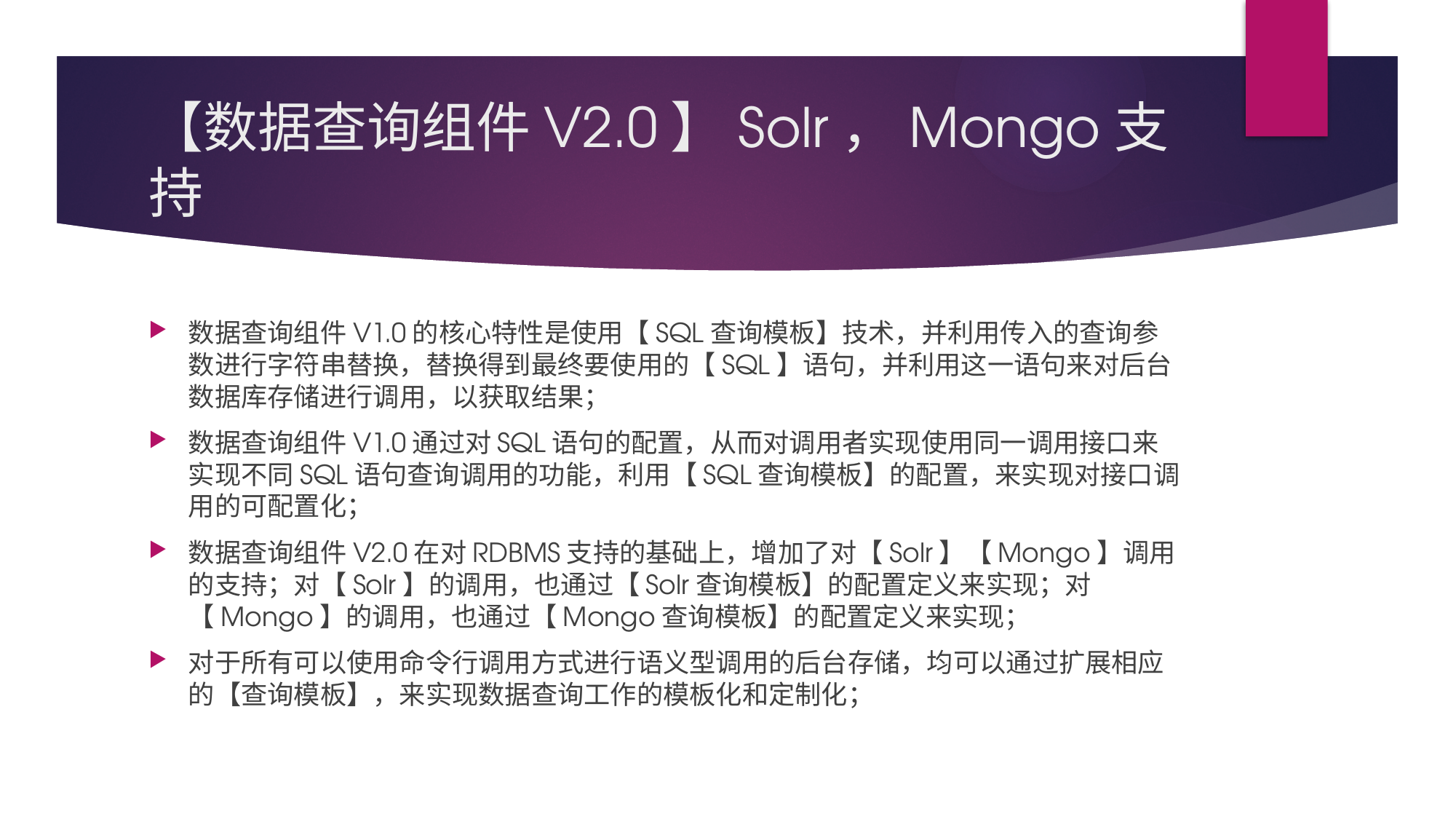

# 【数据查询组件V2.0】Solr，Mongo支持
数据查询组件V1.0的核心特性是使用【SQL查询模板】技术，并利用传入的查询参数进行字符串替换，替换得到最终要使用的【SQL】语句，并利用这一语句来对后台数据库存储进行调用，以获取结果；
数据查询组件V1.0通过对SQL语句的配置，从而对调用者实现使用同一调用接口来实现不同SQL语句查询调用的功能，利用【SQL查询模板】的配置，来实现对接口调用的可配置化；
数据查询组件V2.0在对RDBMS支持的基础上，增加了对【Solr】【Mongo】调用的支持；对【Solr】的调用，也通过【Solr查询模板】的配置定义来实现；对【Mongo】的调用，也通过【Mongo查询模板】的配置定义来实现；
对于所有可以使用命令行调用方式进行语义型调用的后台存储，均可以通过扩展相应的【查询模板】，来实现数据查询工作的模板化和定制化；